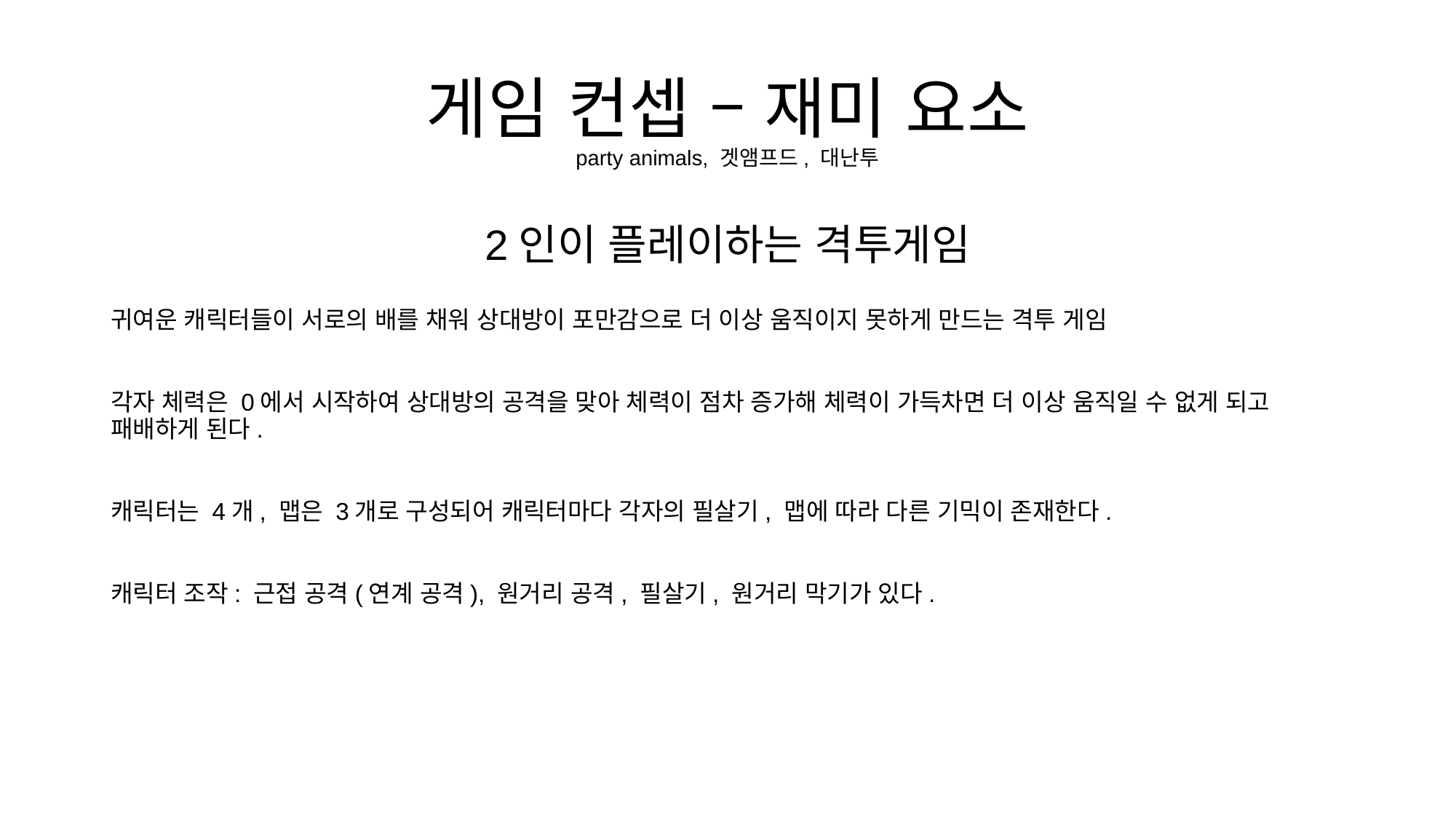

# 게임 컨셉 – 재미 요소 party animals, 겟앰프드, 대난투
2인이 플레이하는 격투게임
귀여운 캐릭터들이 서로의 배를 채워 상대방이 포만감으로 더 이상 움직이지 못하게 만드는 격투 게임

각자 체력은 0에서 시작하여 상대방의 공격을 맞아 체력이 점차 증가해 체력이 가득차면 더 이상 움직일 수 없게 되고 패배하게 된다.

캐릭터는 4개, 맵은 3개로 구성되어 캐릭터마다 각자의 필살기, 맵에 따라 다른 기믹이 존재한다.

캐릭터 조작: 근접 공격(연계 공격), 원거리 공격, 필살기, 원거리 막기가 있다.